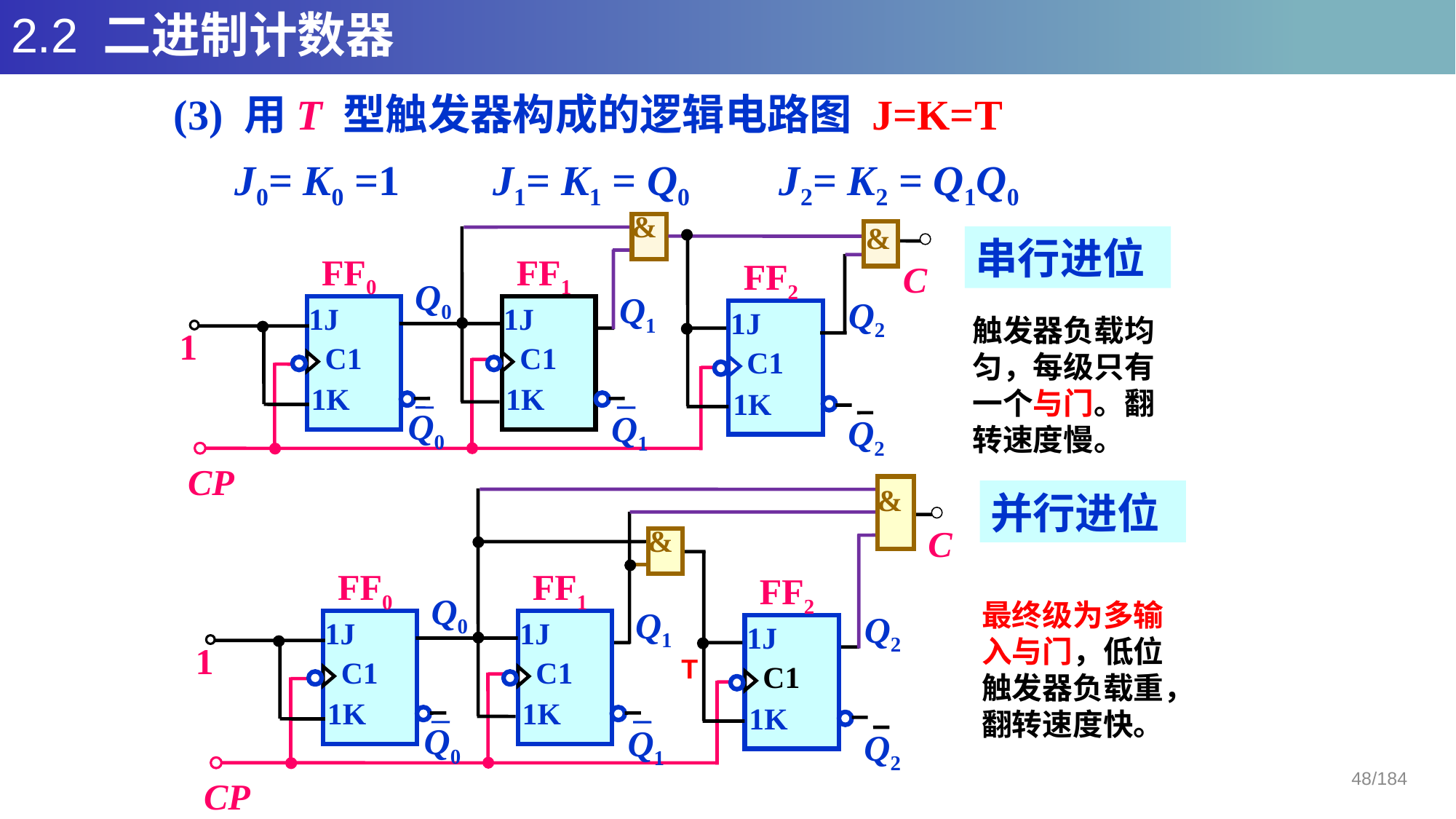

# 2.2 二进制计数器
(3) 用T 型触发器构成的逻辑电路图 J=K=T
J0= K0 =1
J1= K1 = Q0
J2= K2 = Q1Q0
&
&

FF0
FF1
FF2

C

Q0
Q1
Q2
1J
1J

1J

1

C1
C1
C1

1K
1K
1K

Q0

Q1

Q2

CP
串行进位
触发器负载均匀，每级只有一个与门。翻转速度慢。
&

C
&

FF0
FF1

FF2

Q0
Q1
Q2
1J
1J

1J

1

C1
C1
C1

1K
1K
1K

Q0

Q1

Q2

CP
并行进位
最终级为多输入与门，低位触发器负载重，翻转速度快。
T
48/184